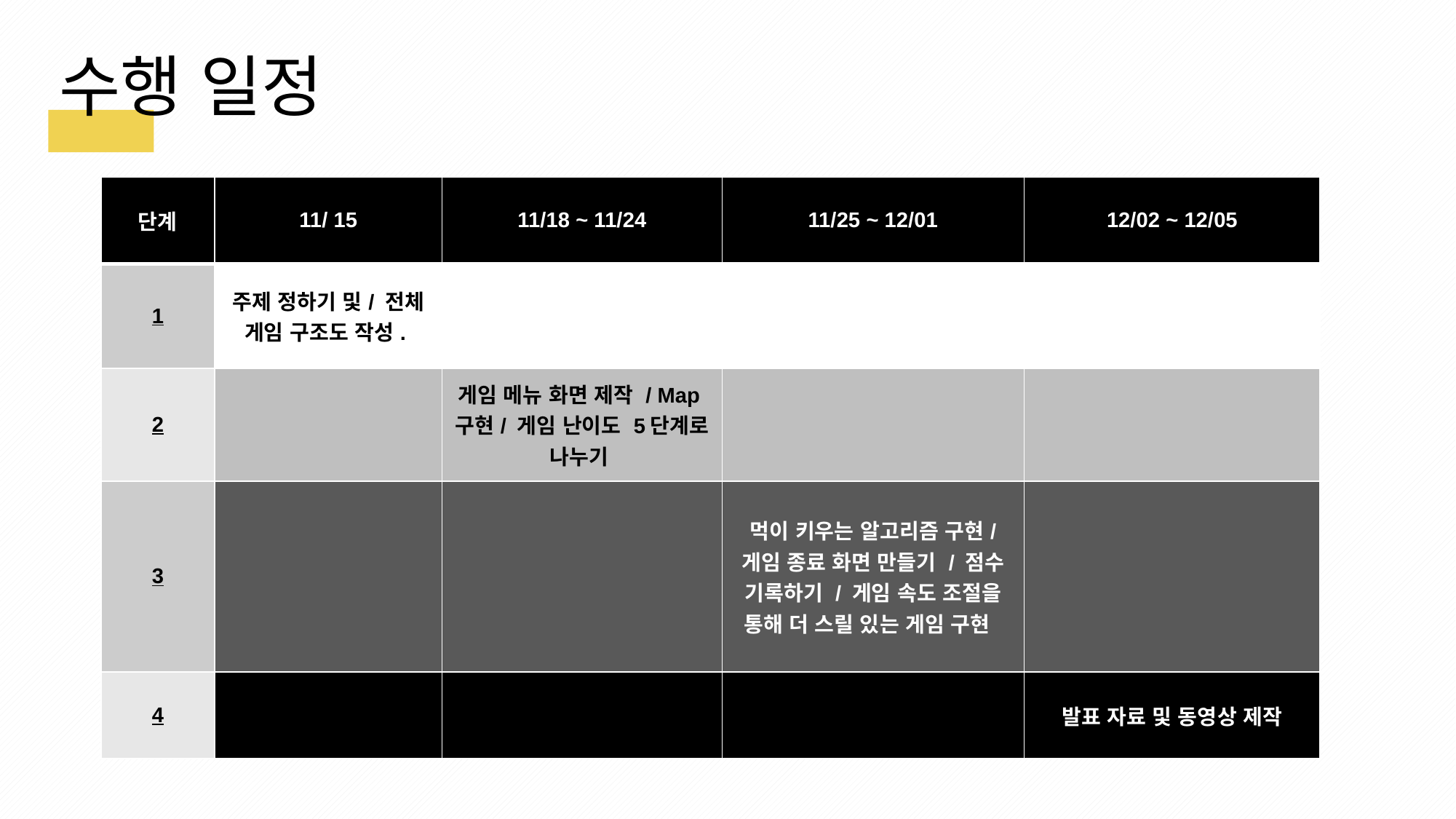

수행 일정

| 단계 | 11/ 15 | 11/18 ~ 11/24 | 11/25 ~ 12/01 | 12/02 ~ 12/05 |
| --- | --- | --- | --- | --- |
| 1 | 주제 정하기 및/ 전체 게임 구조도 작성. |  |  |  |
| 2 |  | 게임 메뉴 화면 제작 / Map 구현/ 게임 난이도 5단계로 나누기 |  |  |
| 3 |  |  | 먹이 키우는 알고리즘 구현/ 게임 종료 화면 만들기 / 점수 기록하기 / 게임 속도 조절을 통해 더 스릴 있는 게임 구현 |  |
| 4 |  |  |  | 발표 자료 및 동영상 제작 |